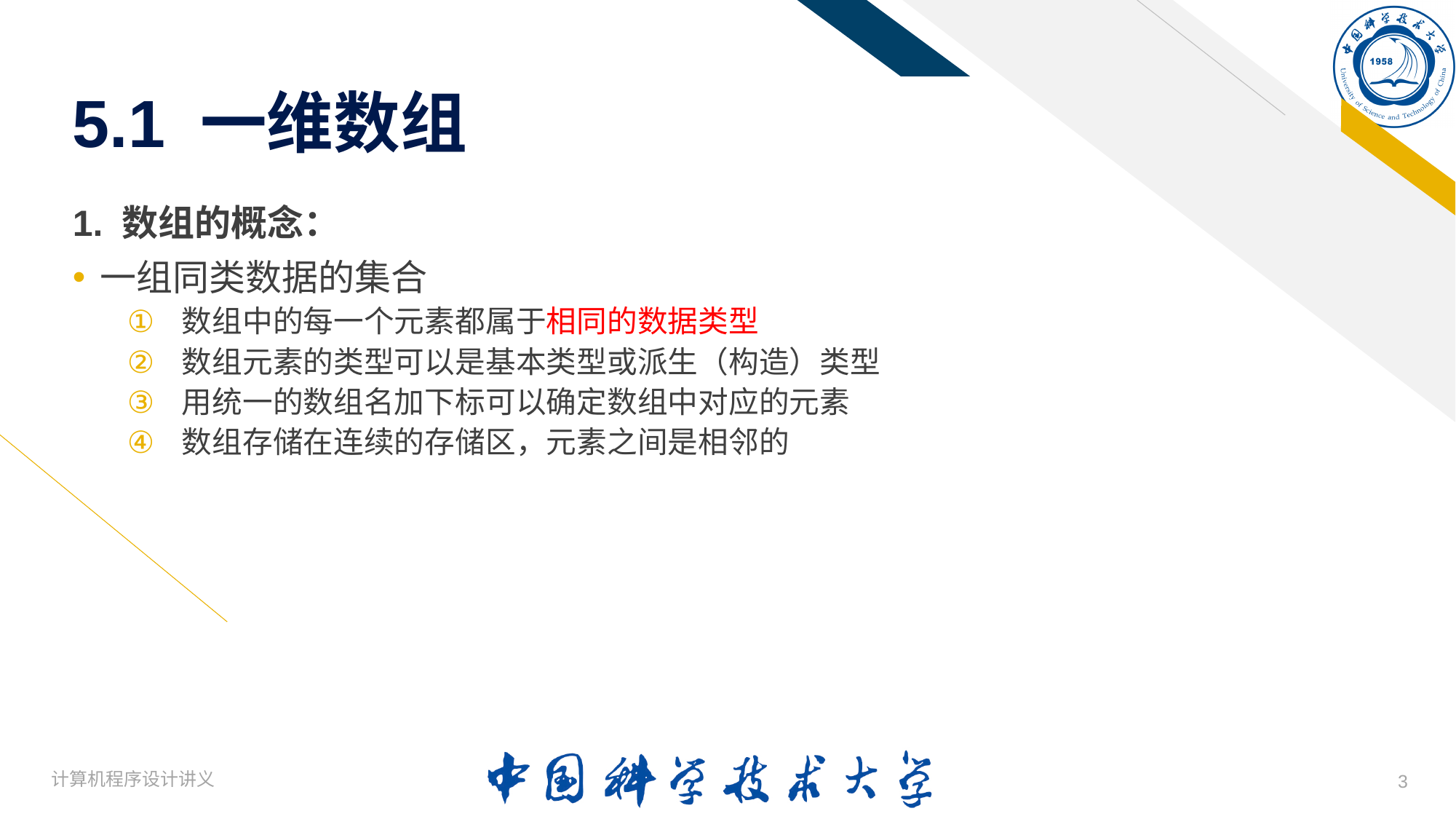

# 5.1 一维数组
1. 数组的概念：
一组同类数据的集合
数组中的每一个元素都属于相同的数据类型
数组元素的类型可以是基本类型或派生（构造）类型
用统一的数组名加下标可以确定数组中对应的元素
数组存储在连续的存储区，元素之间是相邻的

计算机程序设计讲义
3